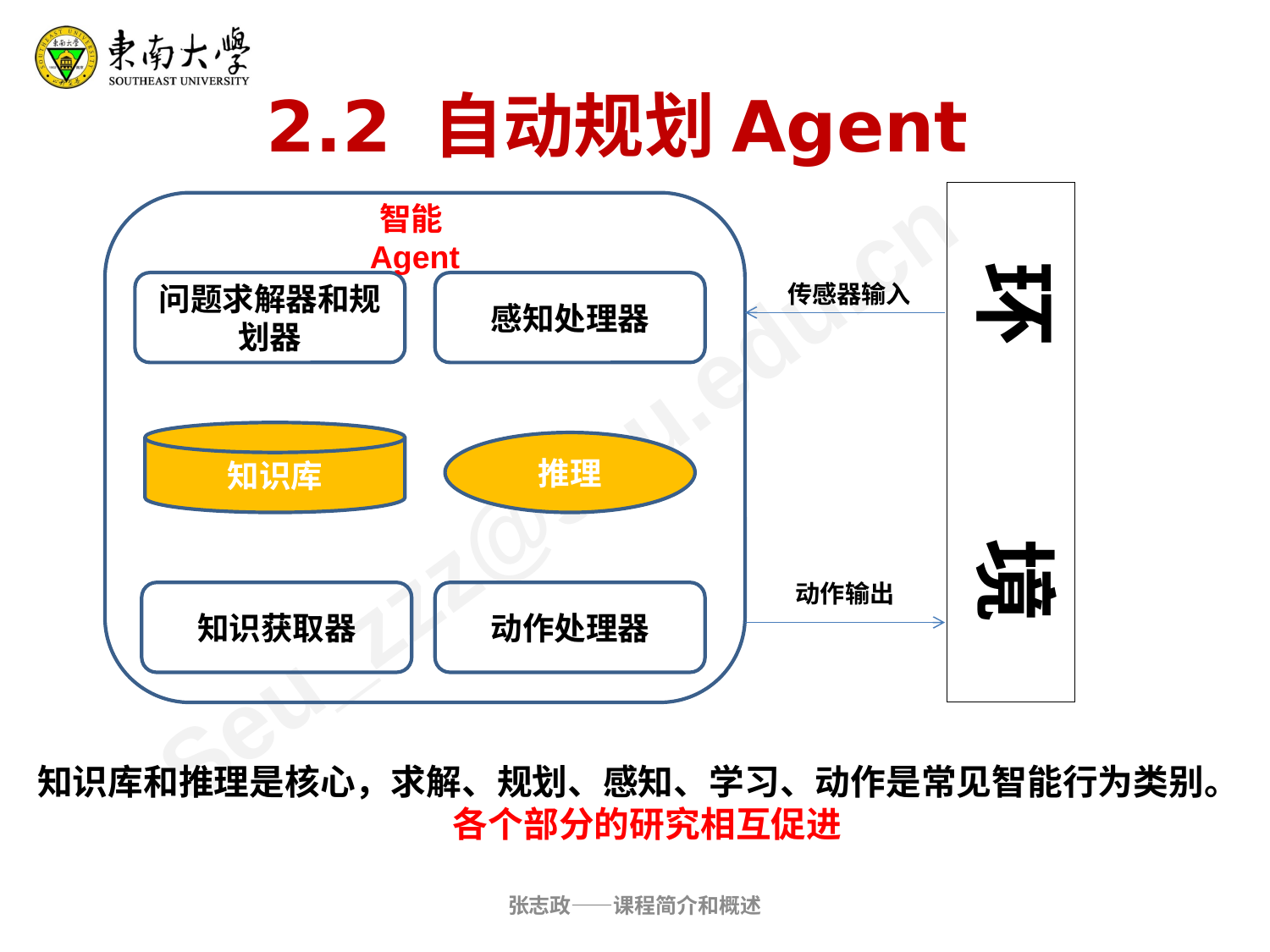

2.2 自动规划Agent
环          境

智能Agent
问题求解器和规划器
感知处理器
传感器输入
知识库
推理
动作输出
知识获取器
动作处理器
知识库和推理是核心，求解、规划、感知、学习、动作是常见智能行为类别。
各个部分的研究相互促进

张志政——课程简介和概述
16